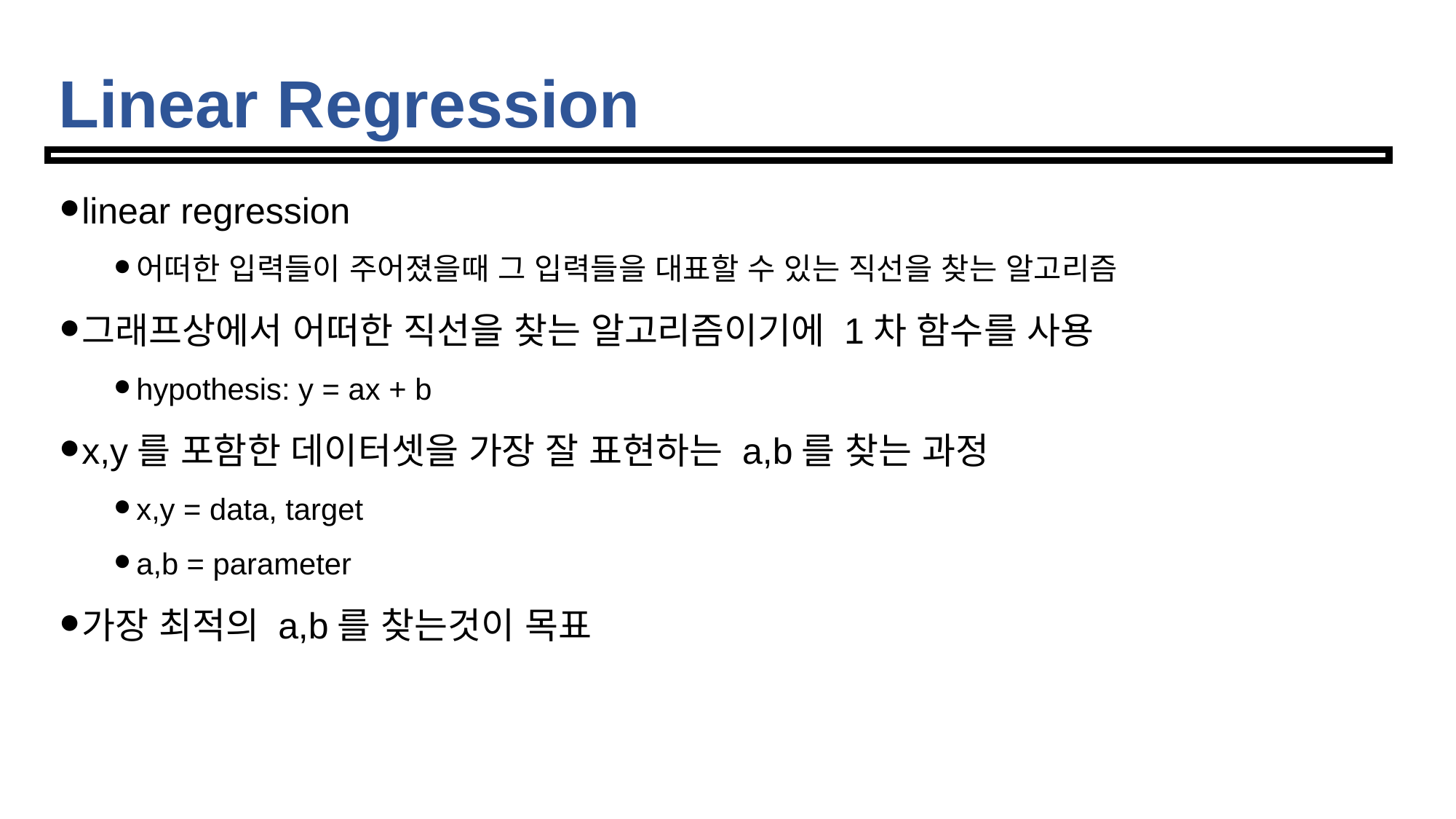

# Linear Regression

linear regression
어떠한 입력들이 주어졌을때 그 입력들을 대표할 수 있는 직선을 찾는 알고리즘
그래프상에서 어떠한 직선을 찾는 알고리즘이기에 1차 함수를 사용
hypothesis: y = ax + b
x,y를 포함한 데이터셋을 가장 잘 표현하는 a,b를 찾는 과정
x,y = data, target
a,b = parameter
가장 최적의 a,b를 찾는것이 목표